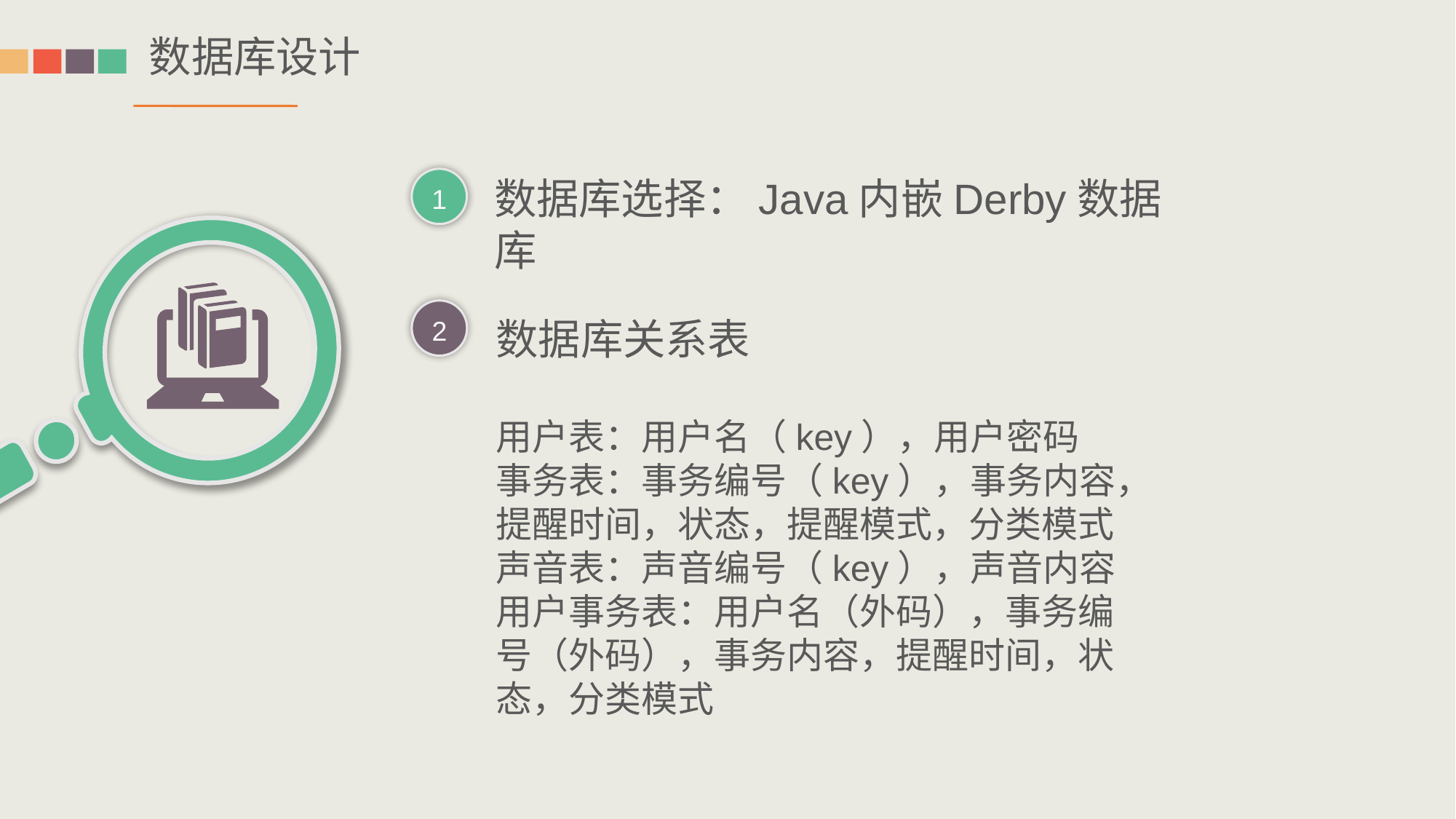

数据库设计

数据库选择：Java内嵌Derby数据库

1

2
数据库关系表

用户表：用户名（key），用户密码
事务表：事务编号（key），事务内容，提醒时间，状态，提醒模式，分类模式
声音表：声音编号（key），声音内容
用户事务表：用户名（外码），事务编号（外码），事务内容，提醒时间，状态，分类模式